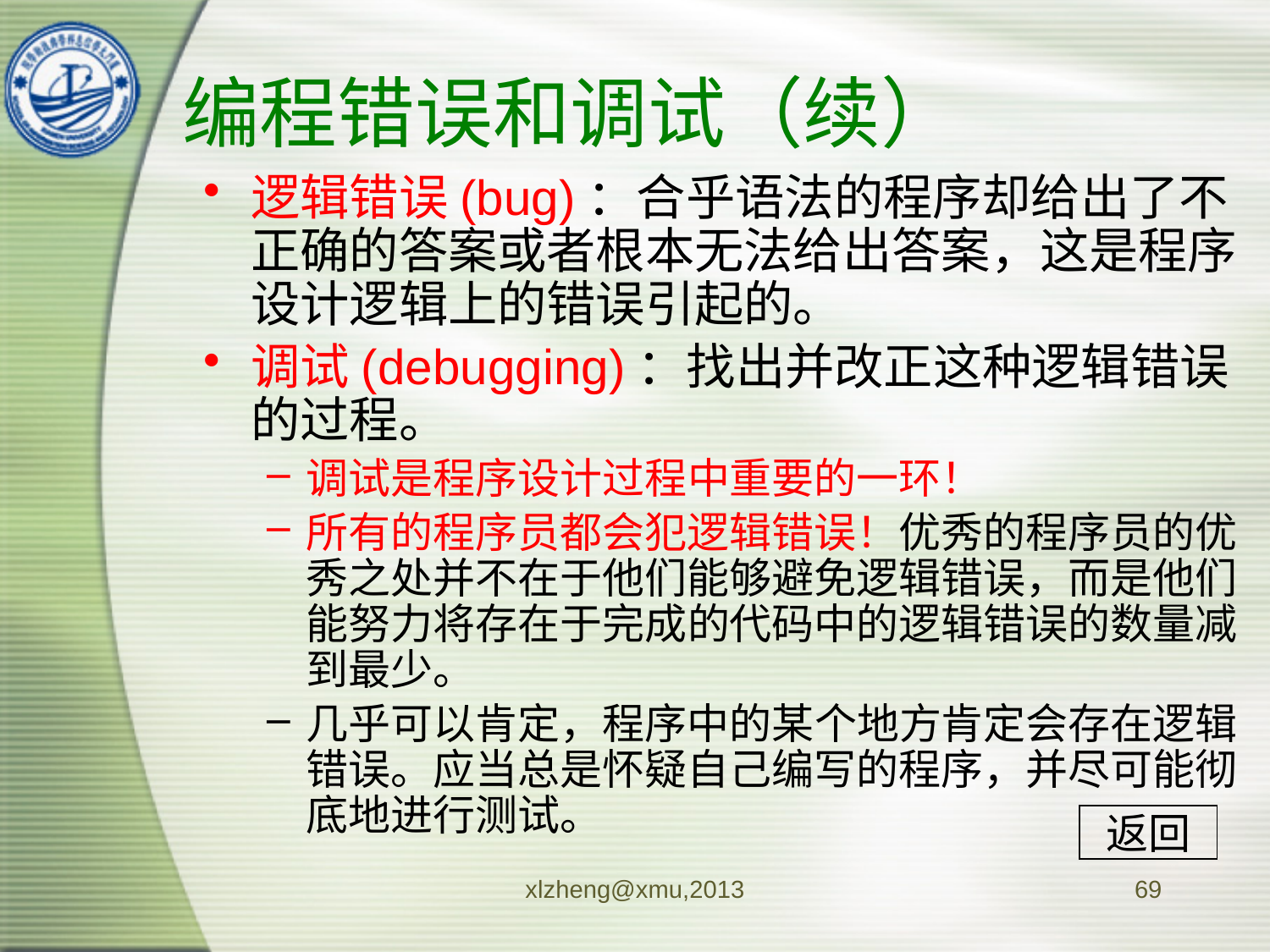

# 编程错误和调试（续）
逻辑错误(bug)：合乎语法的程序却给出了不正确的答案或者根本无法给出答案，这是程序设计逻辑上的错误引起的。
调试(debugging)：找出并改正这种逻辑错误的过程。
调试是程序设计过程中重要的一环！
所有的程序员都会犯逻辑错误！优秀的程序员的优秀之处并不在于他们能够避免逻辑错误，而是他们能努力将存在于完成的代码中的逻辑错误的数量减到最少。
几乎可以肯定，程序中的某个地方肯定会存在逻辑错误。应当总是怀疑自己编写的程序，并尽可能彻底地进行测试。
返回
xlzheng@xmu,2013
69